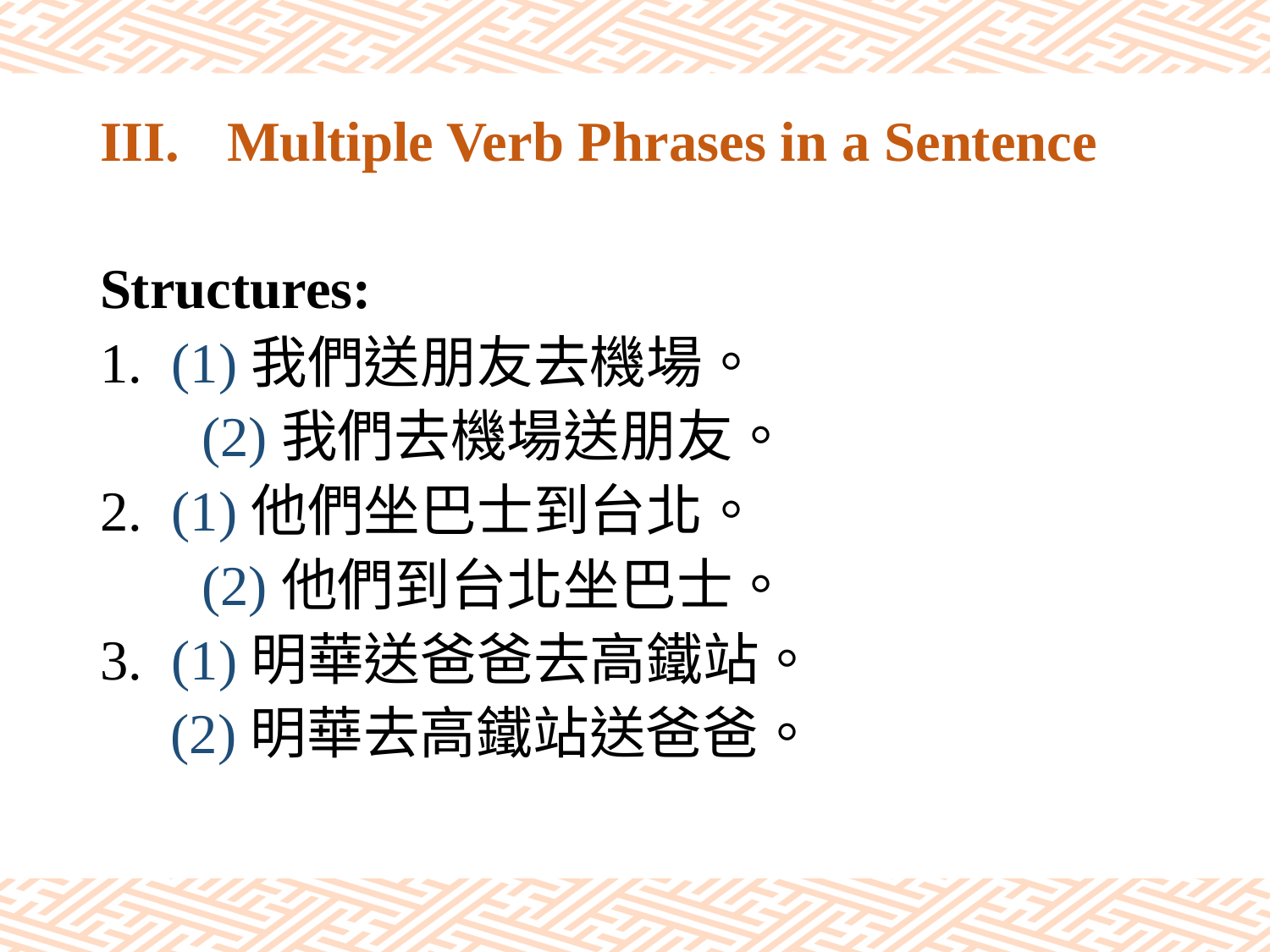

# III.	Multiple Verb Phrases in a Sentence
Structures:
(1)我們送朋友去機場。
   (2)我們去機場送朋友。
(1)他們坐巴士到台北。
   (2)他們到台北坐巴士。
(1)明華送爸爸去高鐵站。
     (2)明華去高鐵站送爸爸。